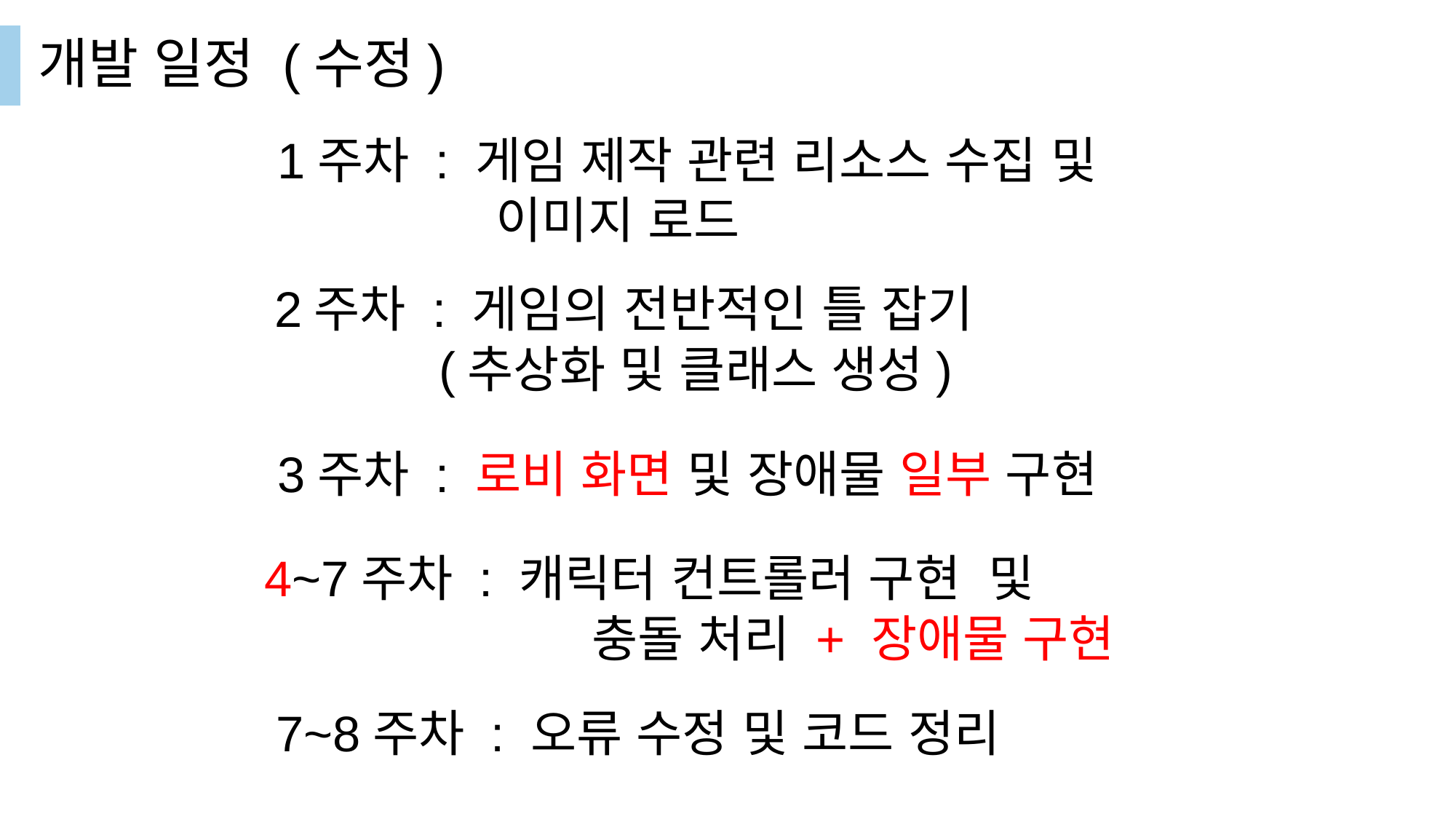

개발 일정 (수정)

1주차 : 게임 제작 관련 리소스 수집 및
		이미지 로드
2주차 : 게임의 전반적인 틀 잡기
	    (추상화 및 클래스 생성)
3주차 : 로비 화면 및 장애물 일부 구현
4~7주차 : 캐릭터 컨트롤러 구현  및
			충돌 처리 + 장애물 구현
7~8주차 : 오류 수정 및 코드 정리